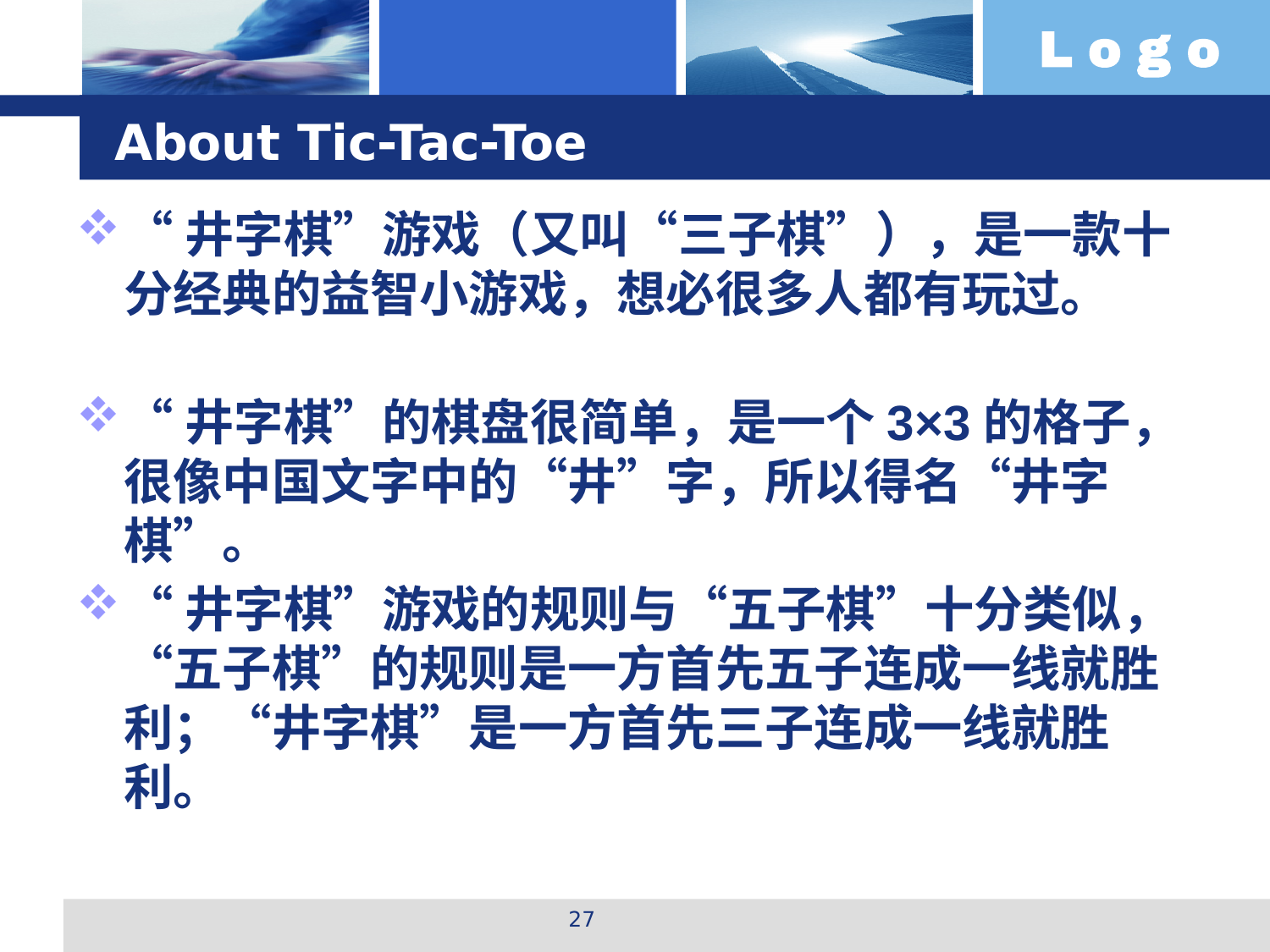

# About Tic-Tac-Toe
“井字棋”游戏（又叫“三子棋”），是一款十分经典的益智小游戏，想必很多人都有玩过。
“井字棋”的棋盘很简单，是一个3×3的格子，很像中国文字中的“井”字，所以得名“井字棋”。
“井字棋”游戏的规则与“五子棋”十分类似，“五子棋”的规则是一方首先五子连成一线就胜利；“井字棋”是一方首先三子连成一线就胜利。
27